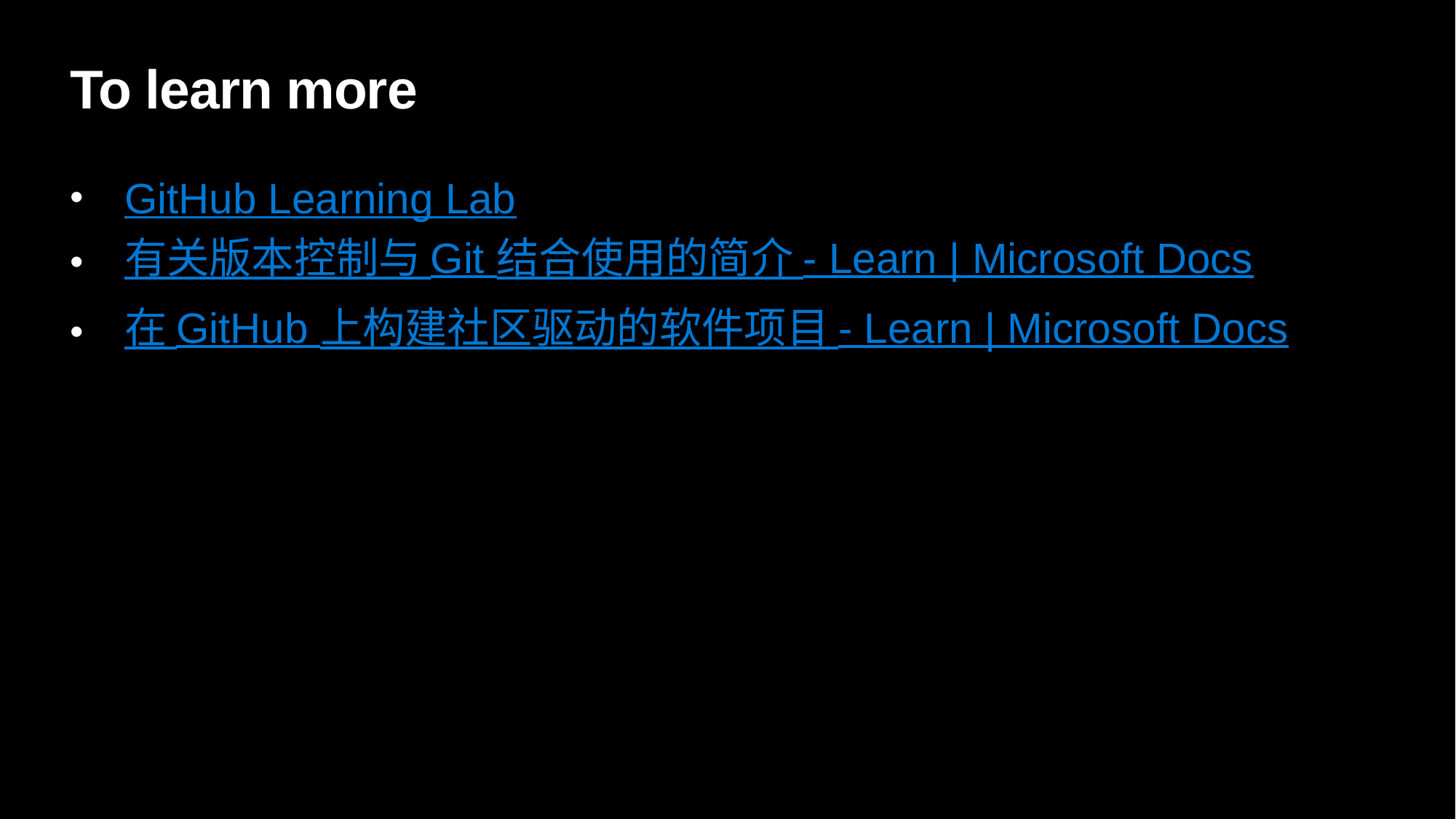

# To learn more
GitHub Learning Lab
有关版本控制与 Git 结合使用的简介 - Learn | Microsoft Docs
在 GitHub 上构建社区驱动的软件项目 - Learn | Microsoft Docs